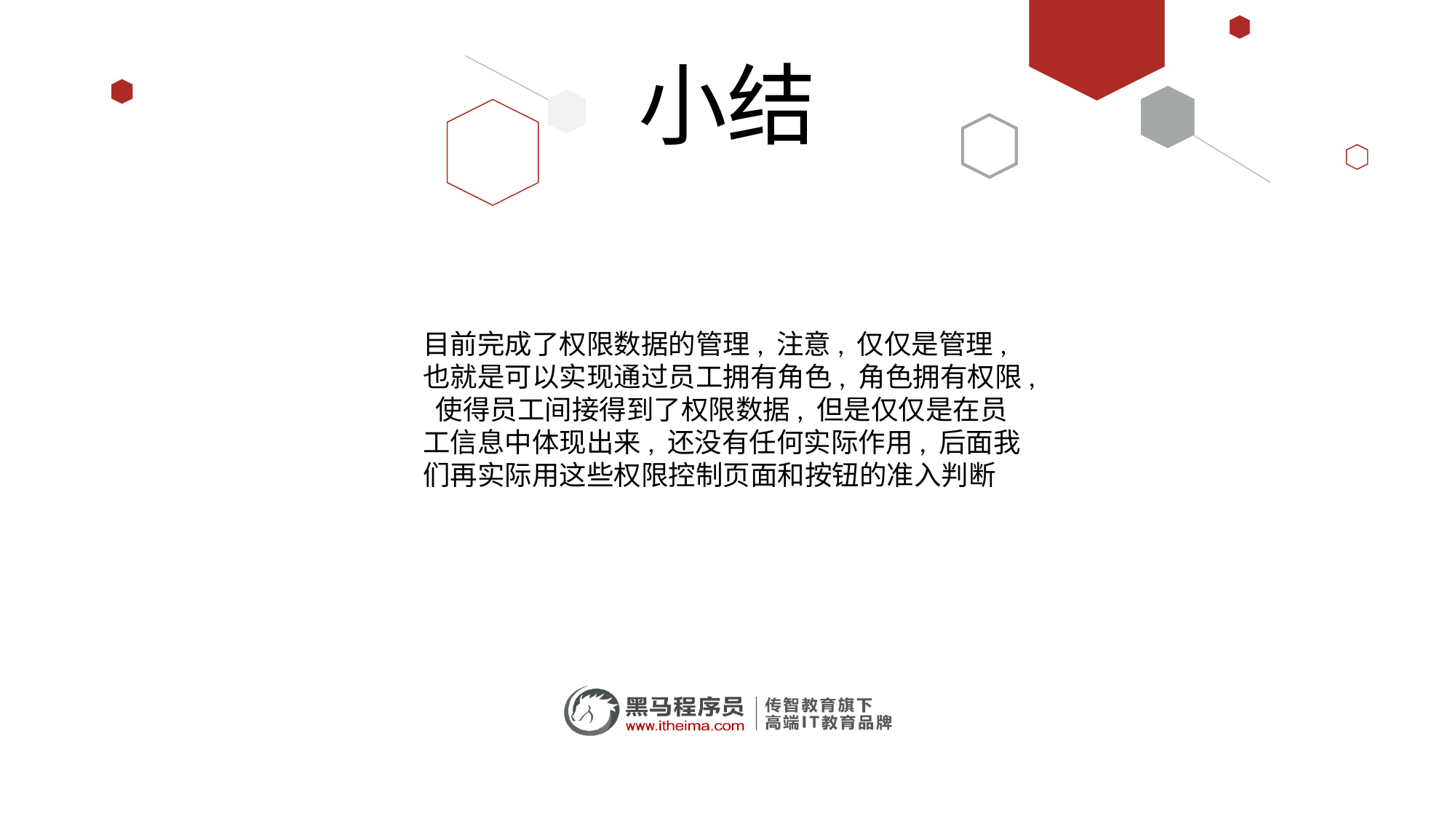

# 小结
目前完成了权限数据的管理, 注意, 仅仅是管理, 也就是可以实现通过员工拥有角色, 角色拥有权限, 使得员工间接得到了权限数据, 但是仅仅是在员工信息中体现出来, 还没有任何实际作用, 后面我们再实际用这些权限控制页面和按钮的准入判断